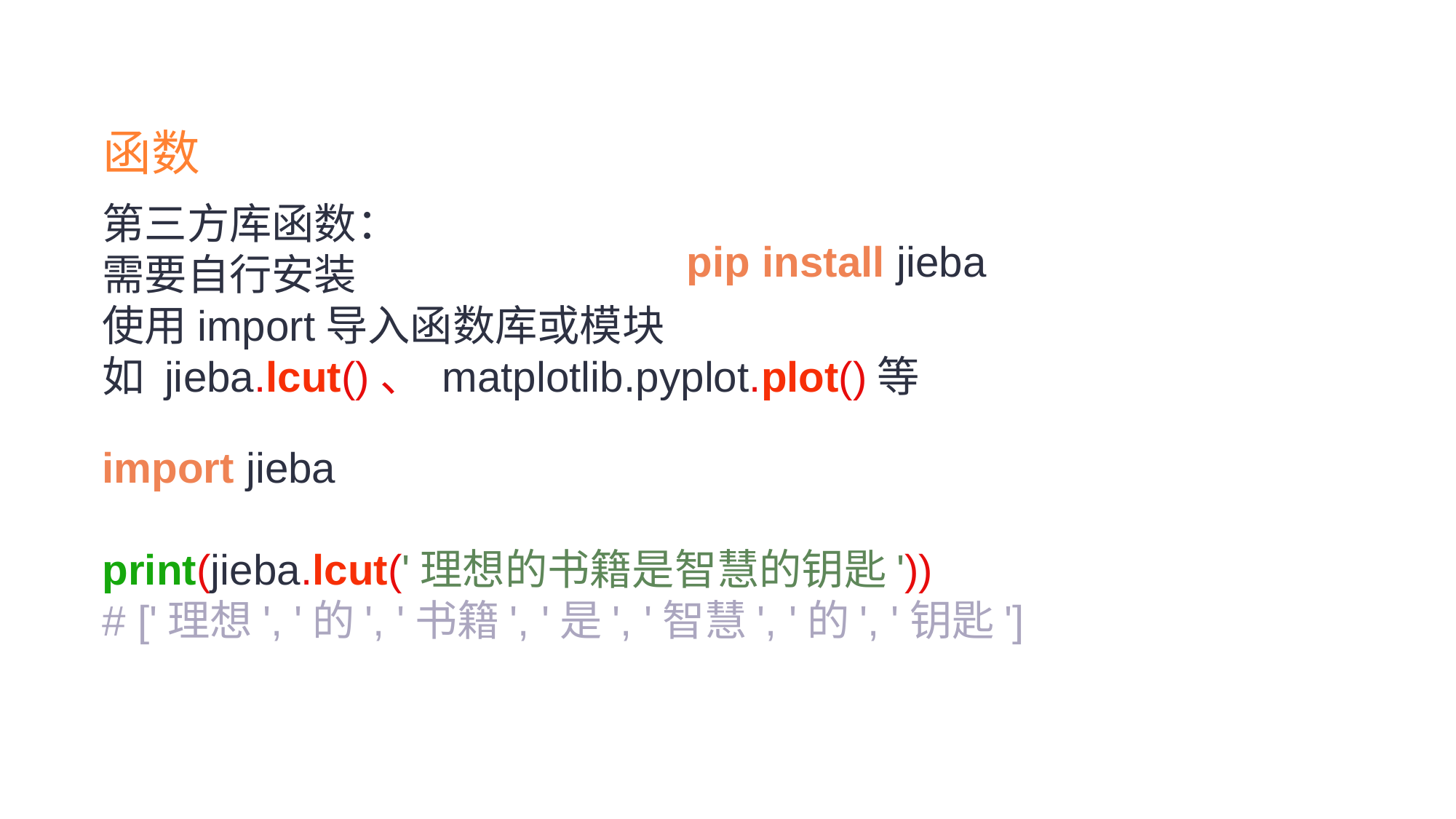

函数
第三方库函数：
需要自行安装
使用import导入函数库或模块
如 jieba.lcut()、 matplotlib.pyplot.plot()等
pip install jieba
import jieba
print(jieba.lcut('理想的书籍是智慧的钥匙'))
# ['理想', '的', '书籍', '是', '智慧', '的', '钥匙']